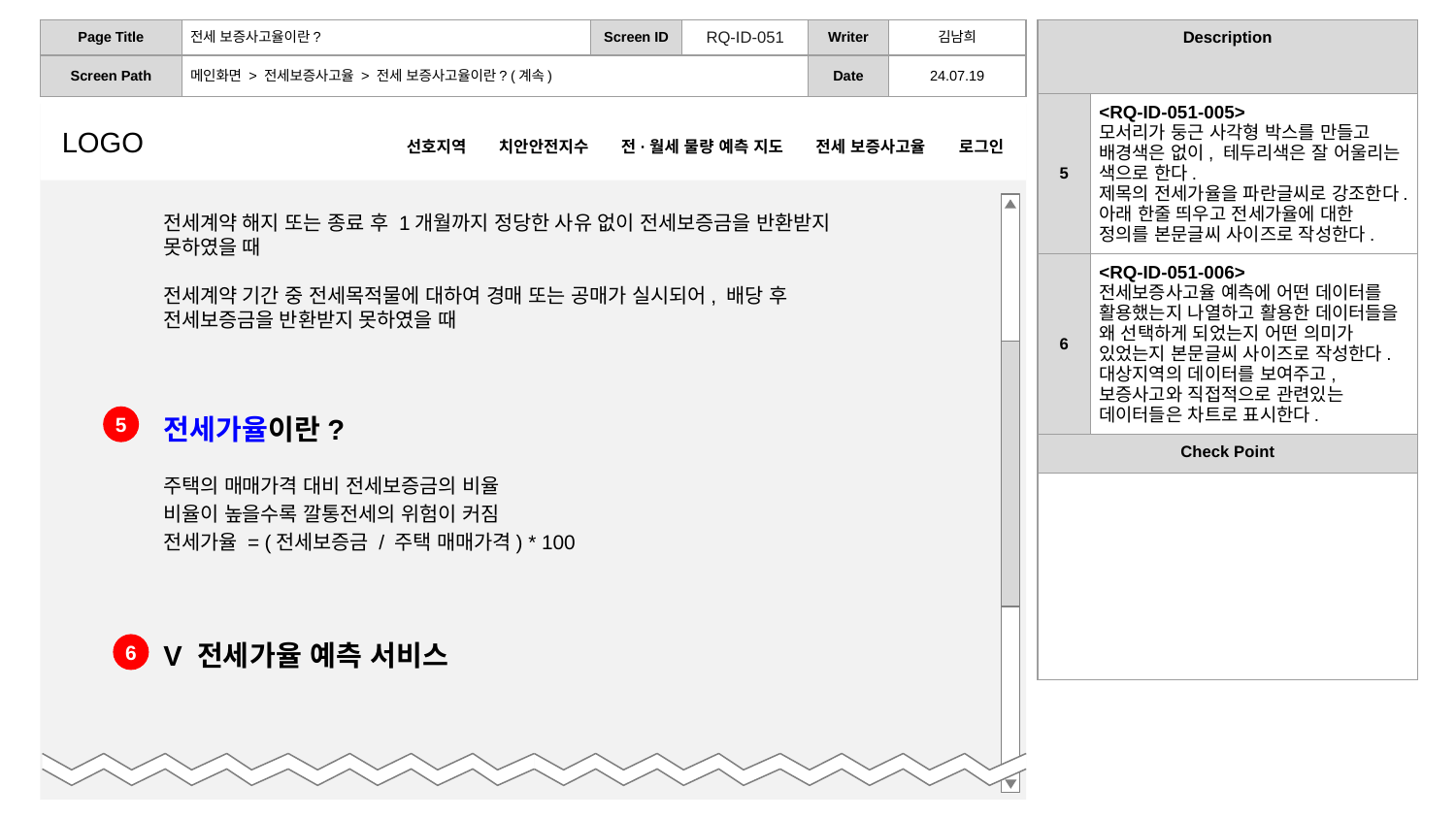

| Description |  |
| --- | --- |
| 5 | <RQ-ID-051-005> 모서리가 둥근 사각형 박스를 만들고 배경색은 없이, 테두리색은 잘 어울리는 색으로 한다. 제목의 전세가율을 파란글씨로 강조한다. 아래 한줄 띄우고 전세가율에 대한 정의를 본문글씨 사이즈로 작성한다. |
| 6 | <RQ-ID-051-006> 전세보증사고율 예측에 어떤 데이터를 활용했는지 나열하고 활용한 데이터들을 왜 선택하게 되었는지 어떤 의미가 있었는지 본문글씨 사이즈로 작성한다. 대상지역의 데이터를 보여주고, 보증사고와 직접적으로 관련있는 데이터들은 차트로 표시한다. |
| Check Point |  |
|  |  |
| Page Title | 전세 보증사고율이란? | Screen ID | RQ-ID-051 | Writer | 김남희 |
| --- | --- | --- | --- | --- | --- |
| Screen Path | 메인화면 > 전세보증사고율 > 전세 보증사고율이란? (계속) |  |  | Date | 24.07.19 |
LOGO	                        선호지역       치안안전지수       전·월세 물량 예측 지도       전세 보증사고율       로그인

전세계약 해지 또는 종료 후 1개월까지 정당한 사유 없이 전세보증금을 반환받지 못하였을 때

전세계약 기간 중 전세목적물에 대하여 경매 또는 공매가 실시되어, 배당 후 전세보증금을 반환받지 못하였을 때

전세가율이란?

주택의 매매가격 대비 전세보증금의 비율
비율이 높을수록 깔통전세의 위험이 커짐
전세가율 = (전세보증금 / 주택 매매가격) * 100
5
V 전세가율 예측 서비스

6